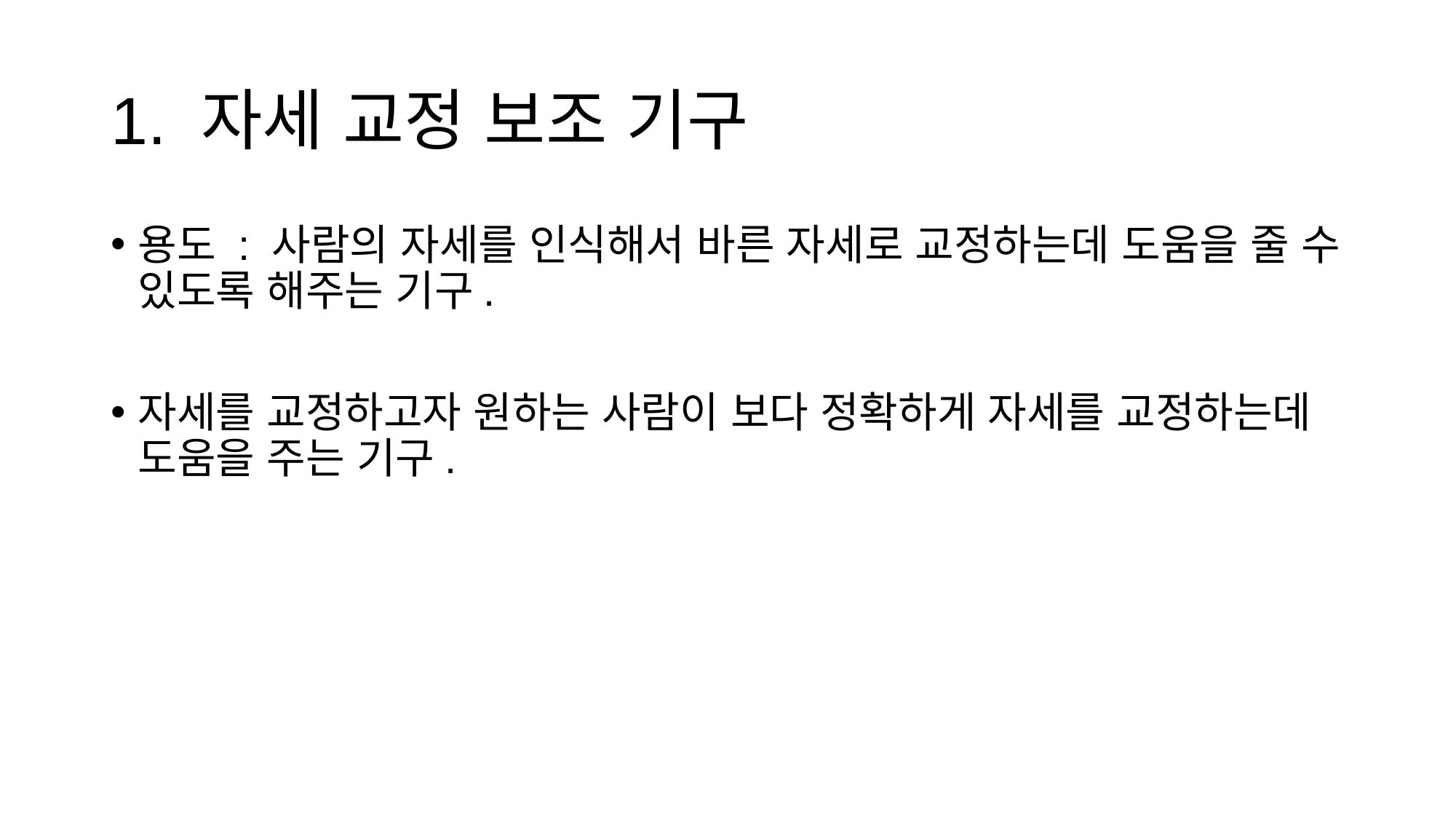

# 1. 자세 교정 보조 기구
용도 : 사람의 자세를 인식해서 바른 자세로 교정하는데 도움을 줄 수 있도록 해주는 기구.

자세를 교정하고자 원하는 사람이 보다 정확하게 자세를 교정하는데 도움을 주는 기구.